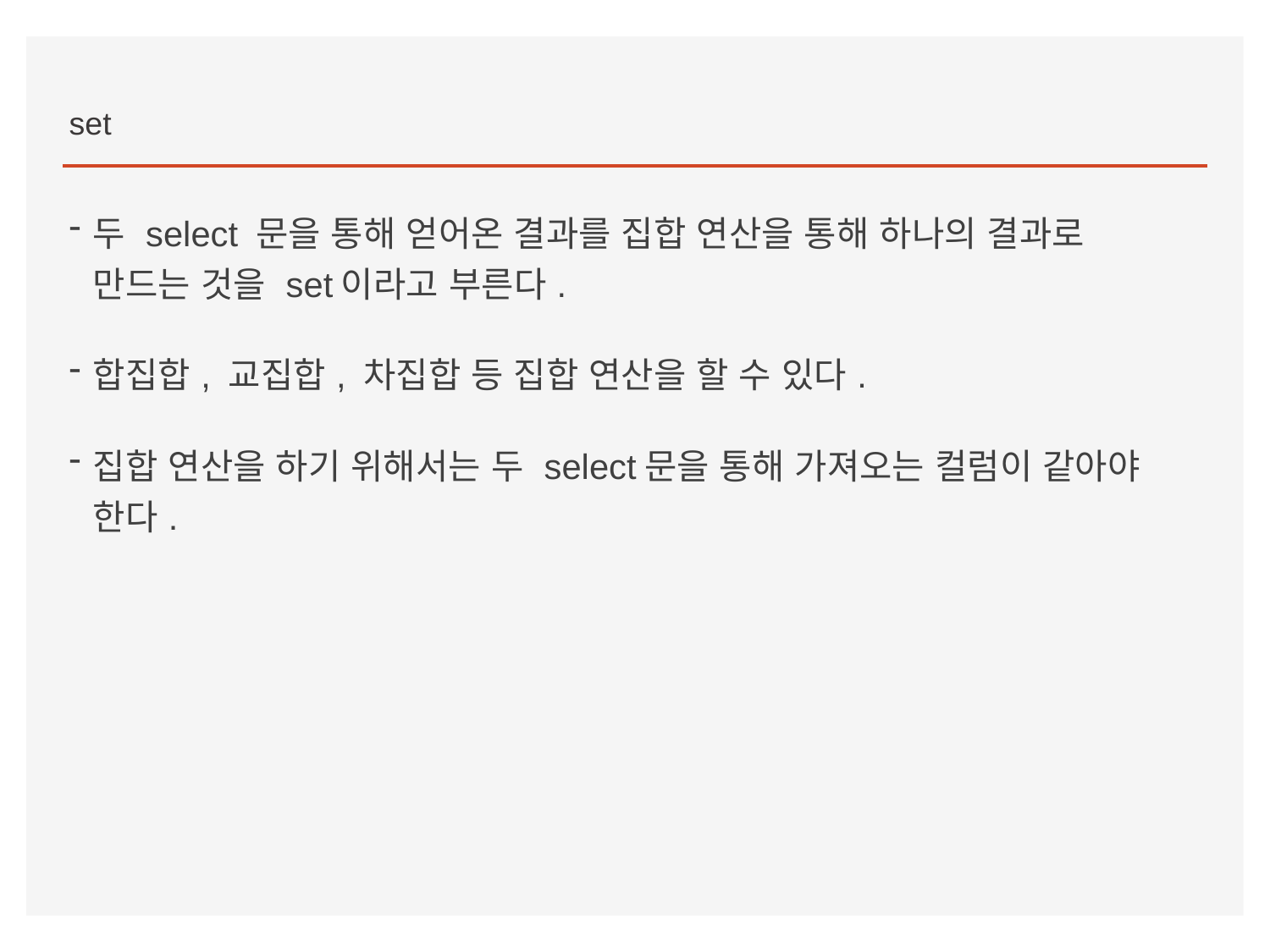

set
두 select 문을 통해 얻어온 결과를 집합 연산을 통해 하나의 결과로 만드는 것을 set이라고 부른다.
합집합, 교집합, 차집합 등 집합 연산을 할 수 있다.
집합 연산을 하기 위해서는 두 select문을 통해 가져오는 컬럼이 같아야 한다.